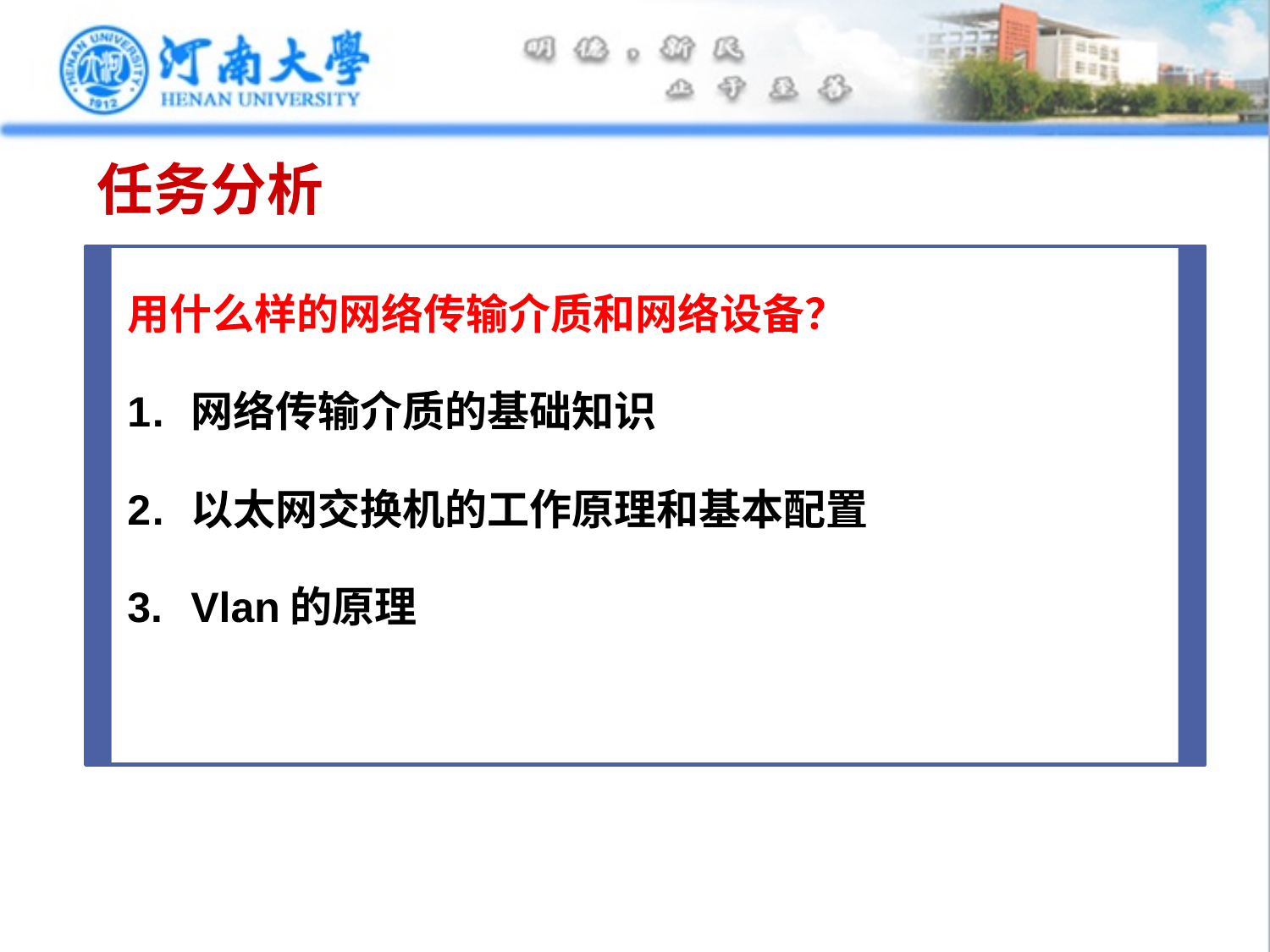

任务分析

用什么样的网络传输介质和网络设备？
网络传输介质的基础知识
以太网交换机的工作原理和基本配置
Vlan的原理